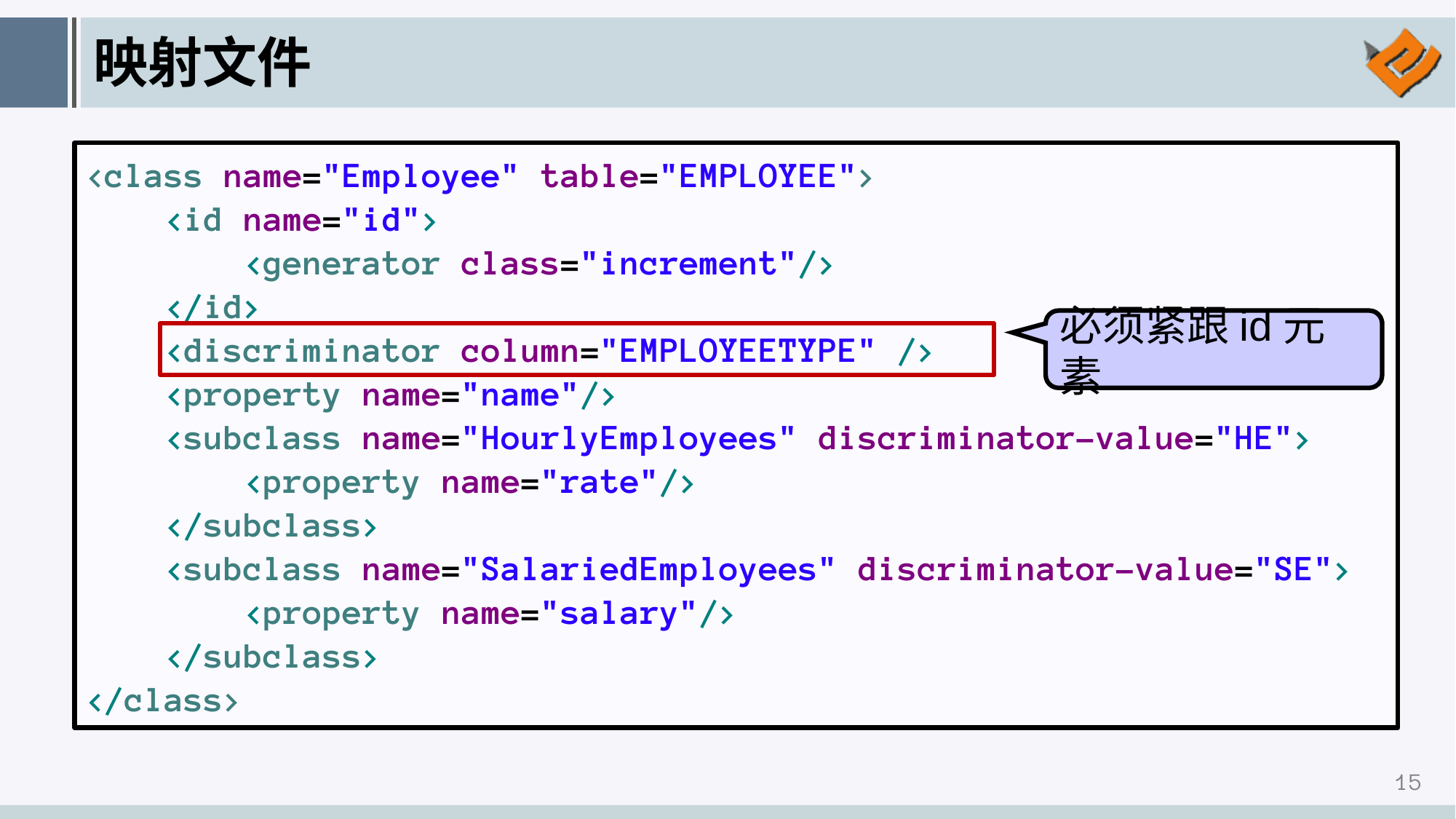

# 映射文件
<class name="Employee" table="EMPLOYEE">
    <id name="id">
        <generator class="increment"/>
    </id>
    <discriminator column="EMPLOYEETYPE" />
    <property name="name"/>
    <subclass name="HourlyEmployees" discriminator-value="HE">
        <property name="rate"/>
    </subclass>
    <subclass name="SalariedEmployees" discriminator-value="SE">
        <property name="salary"/>
    </subclass>
</class>
必须紧跟id元素